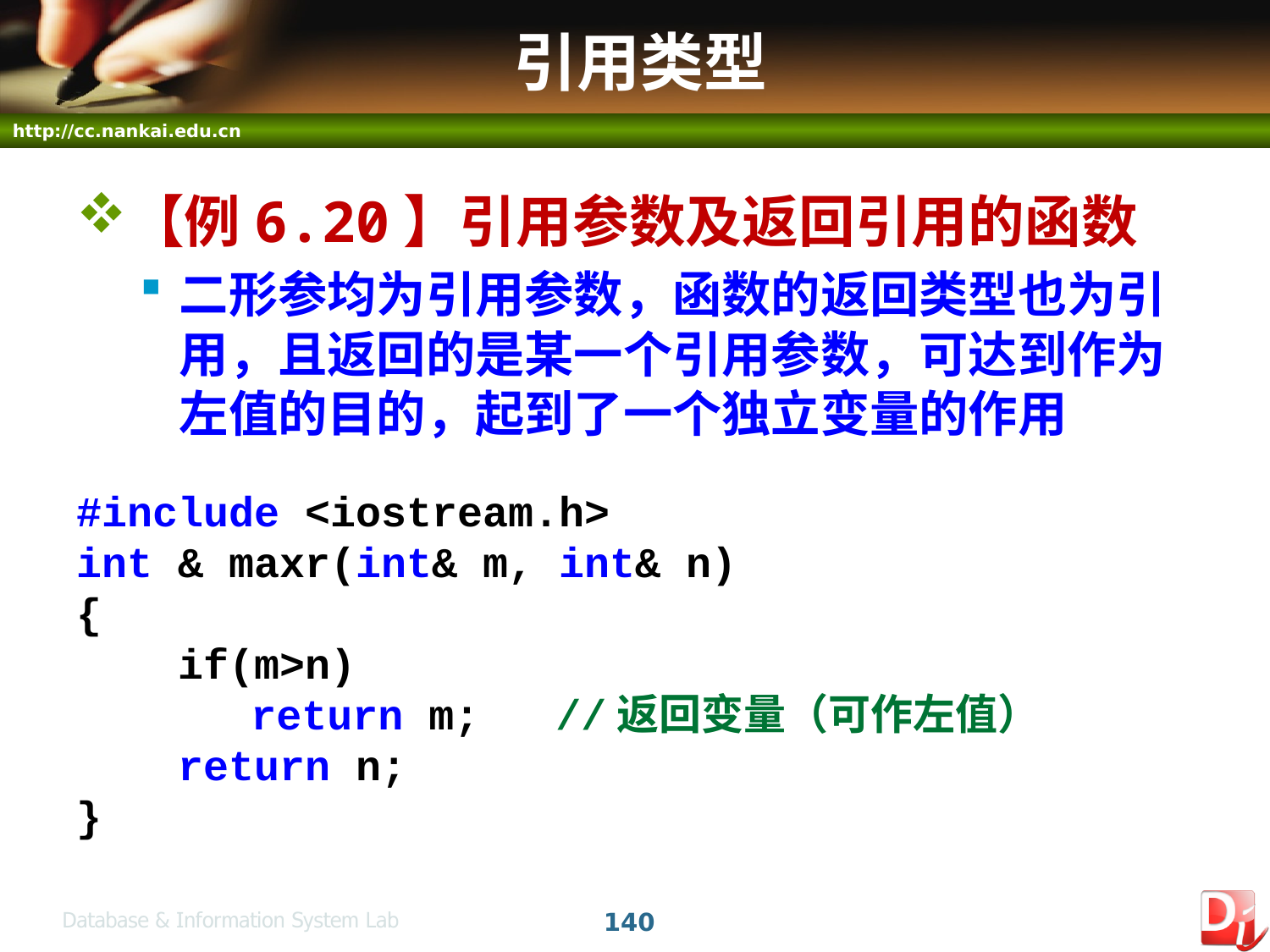

# 引用类型
【例6.20】引用参数及返回引用的函数
二形参均为引用参数，函数的返回类型也为引用，且返回的是某一个引用参数，可达到作为左值的目的，起到了一个独立变量的作用

#include <iostream.h>
int & maxr(int& m, int& n)
{
    if(m>n)
	     return m;   //返回变量（可作左值）
    return n;
}
140
Database & Information System Lab